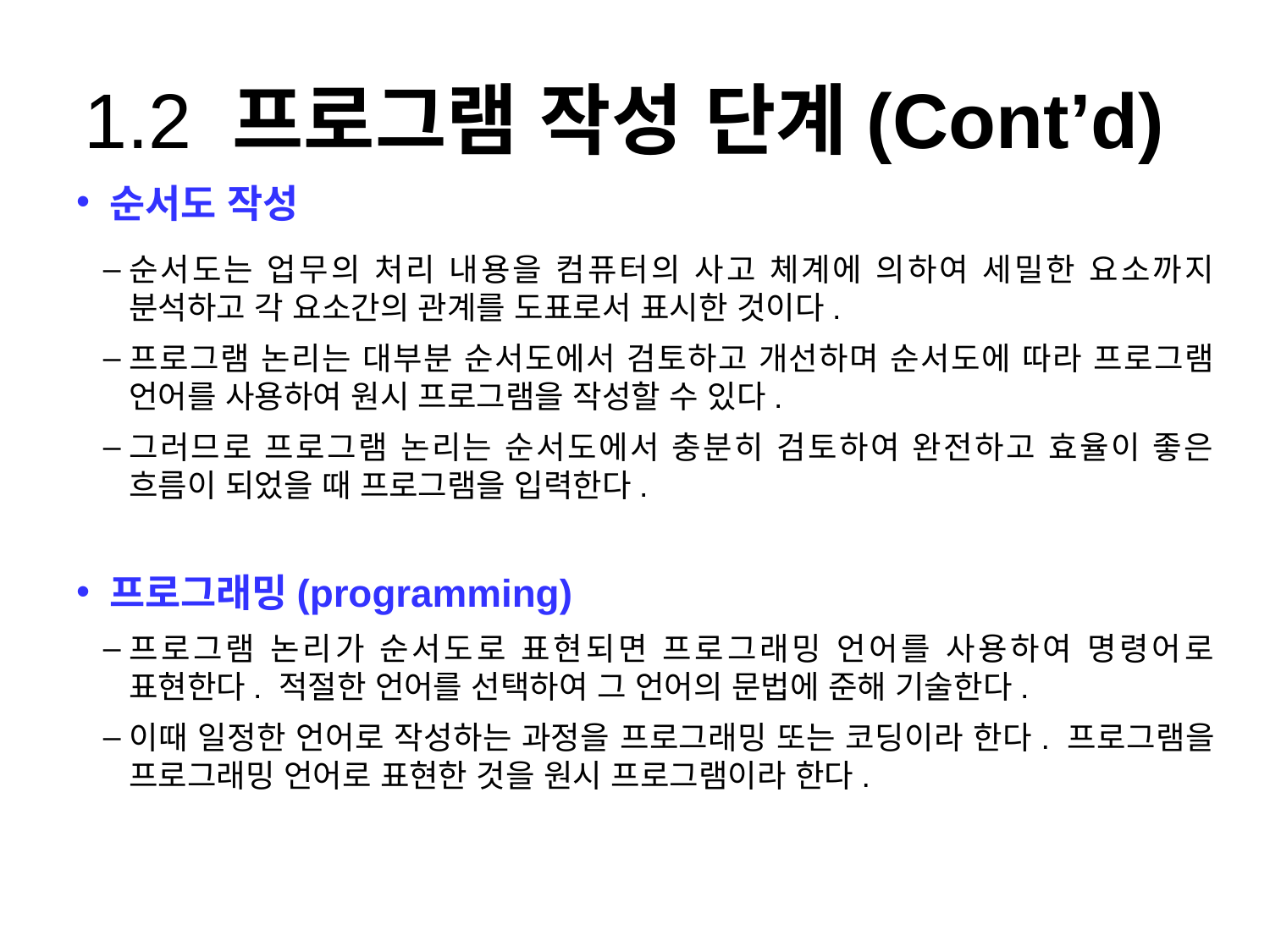

# 1.2 프로그램 작성 단계(Cont’d)
 순서도 작성
순서도는 업무의 처리 내용을 컴퓨터의 사고 체계에 의하여 세밀한 요소까지 분석하고 각 요소간의 관계를 도표로서 표시한 것이다.
프로그램 논리는 대부분 순서도에서 검토하고 개선하며 순서도에 따라 프로그램 언어를 사용하여 원시 프로그램을 작성할 수 있다.
그러므로 프로그램 논리는 순서도에서 충분히 검토하여 완전하고 효율이 좋은 흐름이 되었을 때 프로그램을 입력한다.

 프로그래밍(programming)
프로그램 논리가 순서도로 표현되면 프로그래밍 언어를 사용하여 명령어로 표현한다. 적절한 언어를 선택하여 그 언어의 문법에 준해 기술한다.
이때 일정한 언어로 작성하는 과정을 프로그래밍 또는 코딩이라 한다. 프로그램을 프로그래밍 언어로 표현한 것을 원시 프로그램이라 한다.